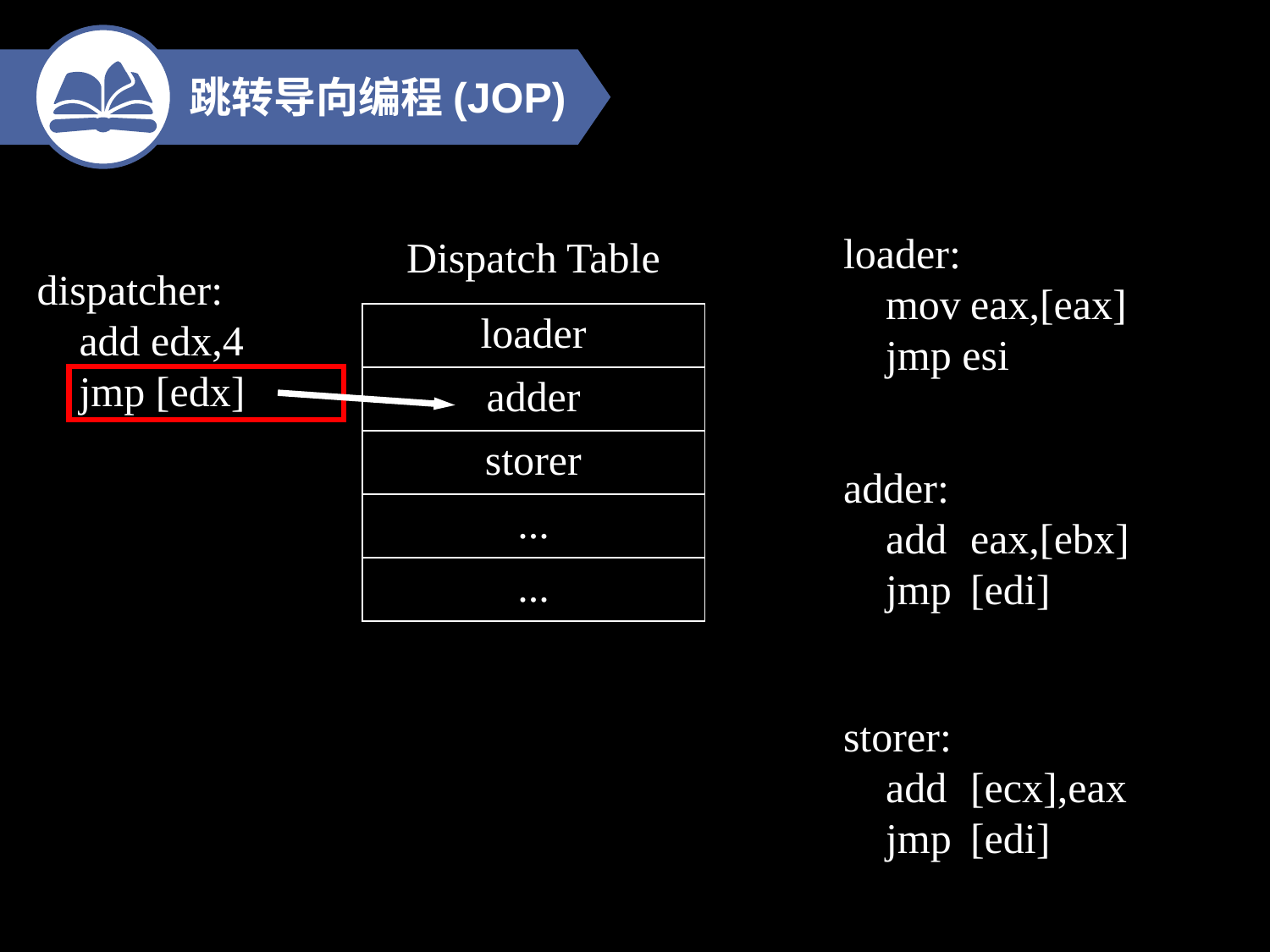

跳转导向编程(JOP)
loader:
    mov	eax,[eax]
    jmp esi
Dispatch Table
dispatcher:
    add edx,4
    jmp [edx]
| loader |
| --- |
| adder |
| storer |
| ... |
| ... |

adder:
    add	eax,[ebx]
    jmp	[edi]
storer:
    add	[ecx],eax
    jmp	[edi]